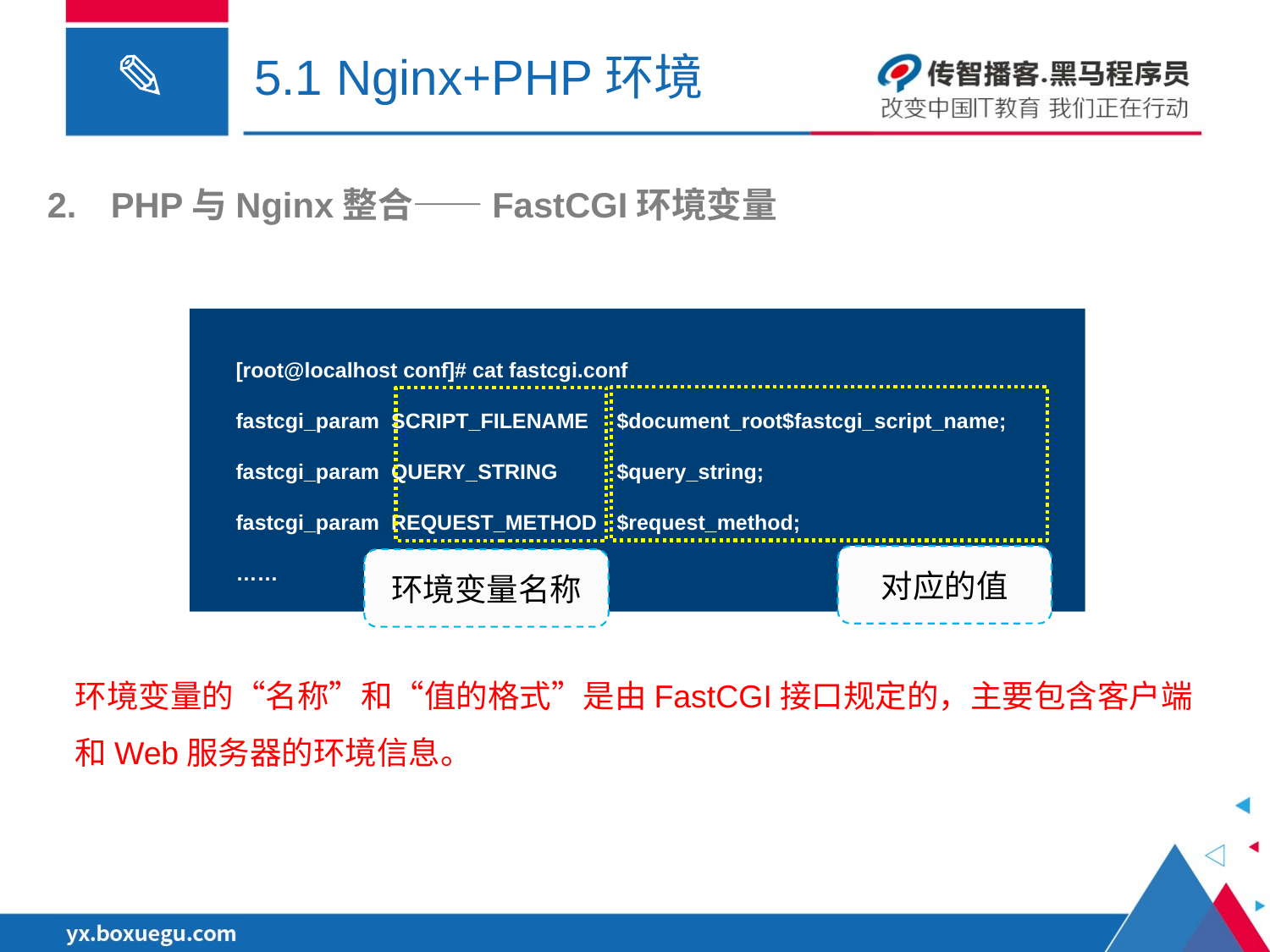

# 5.1 Nginx+PHP环境
PHP与Nginx整合——FastCGI环境变量

[root@localhost conf]# cat fastcgi.conf
fastcgi_param  SCRIPT_FILENAME	$document_root$fastcgi_script_name;
fastcgi_param  QUERY_STRING	$query_string;
fastcgi_param  REQUEST_METHOD	$request_method;
……

对应的值
环境变量名称
环境变量的“名称”和“值的格式”是由FastCGI接口规定的，主要包含客户端和Web服务器的环境信息。